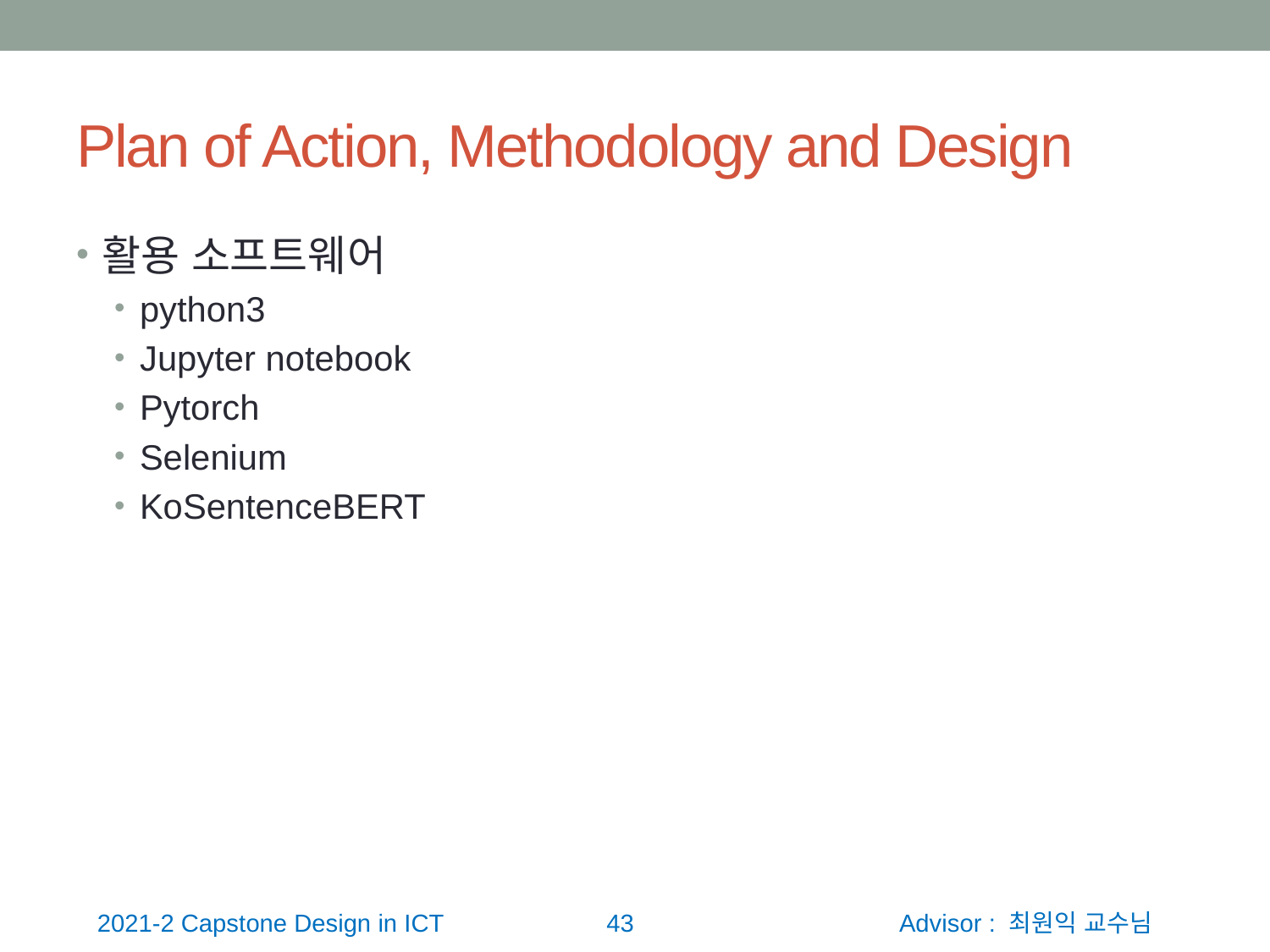

# Plan of Action, Methodology and Design
활용 소프트웨어
python3
Jupyter notebook
Pytorch
Selenium
KoSentenceBERT